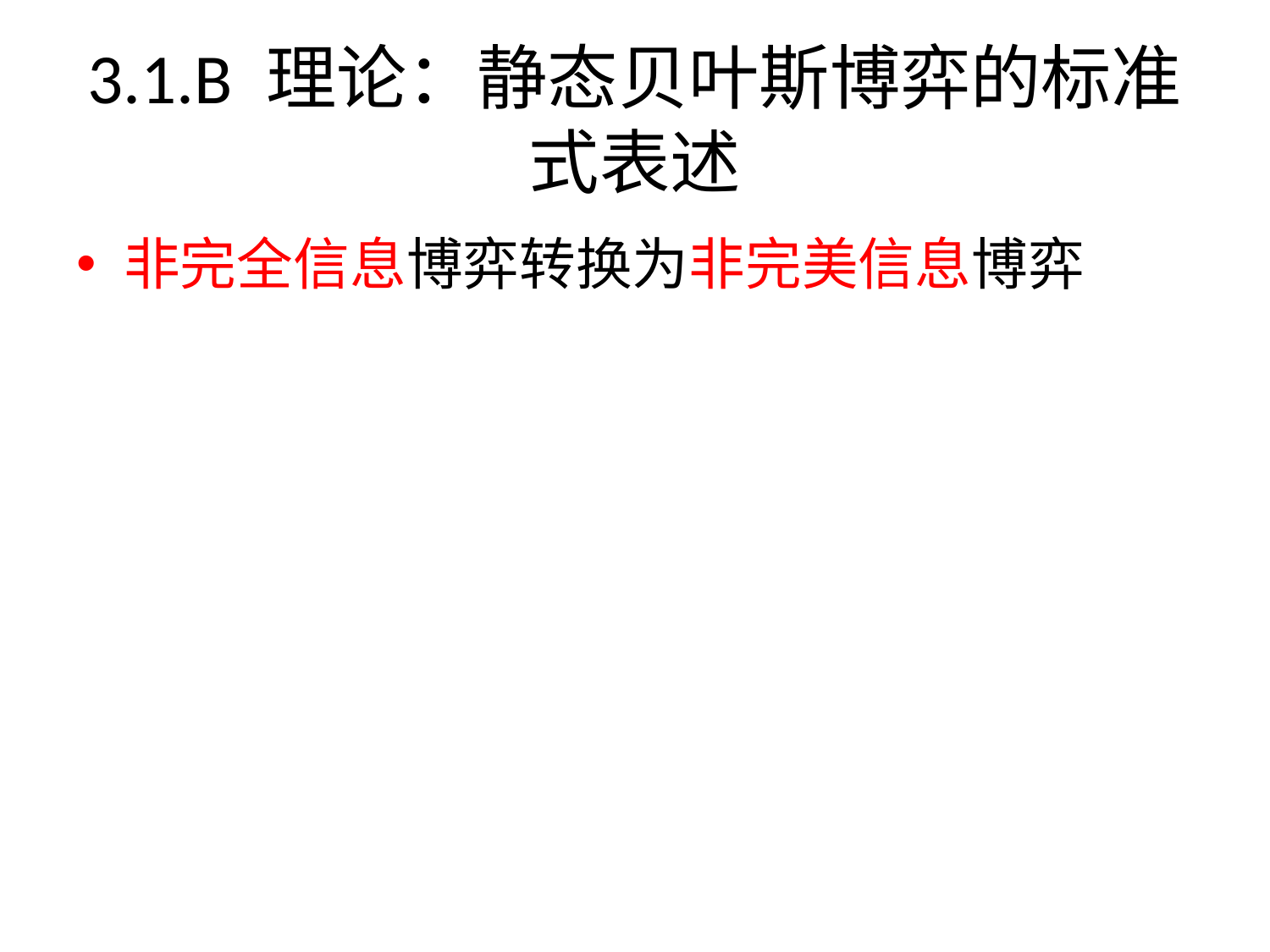

3.1.B 理论：静态贝叶斯博弈的标准式表述
非完全信息博弈转换为非完美信息博弈